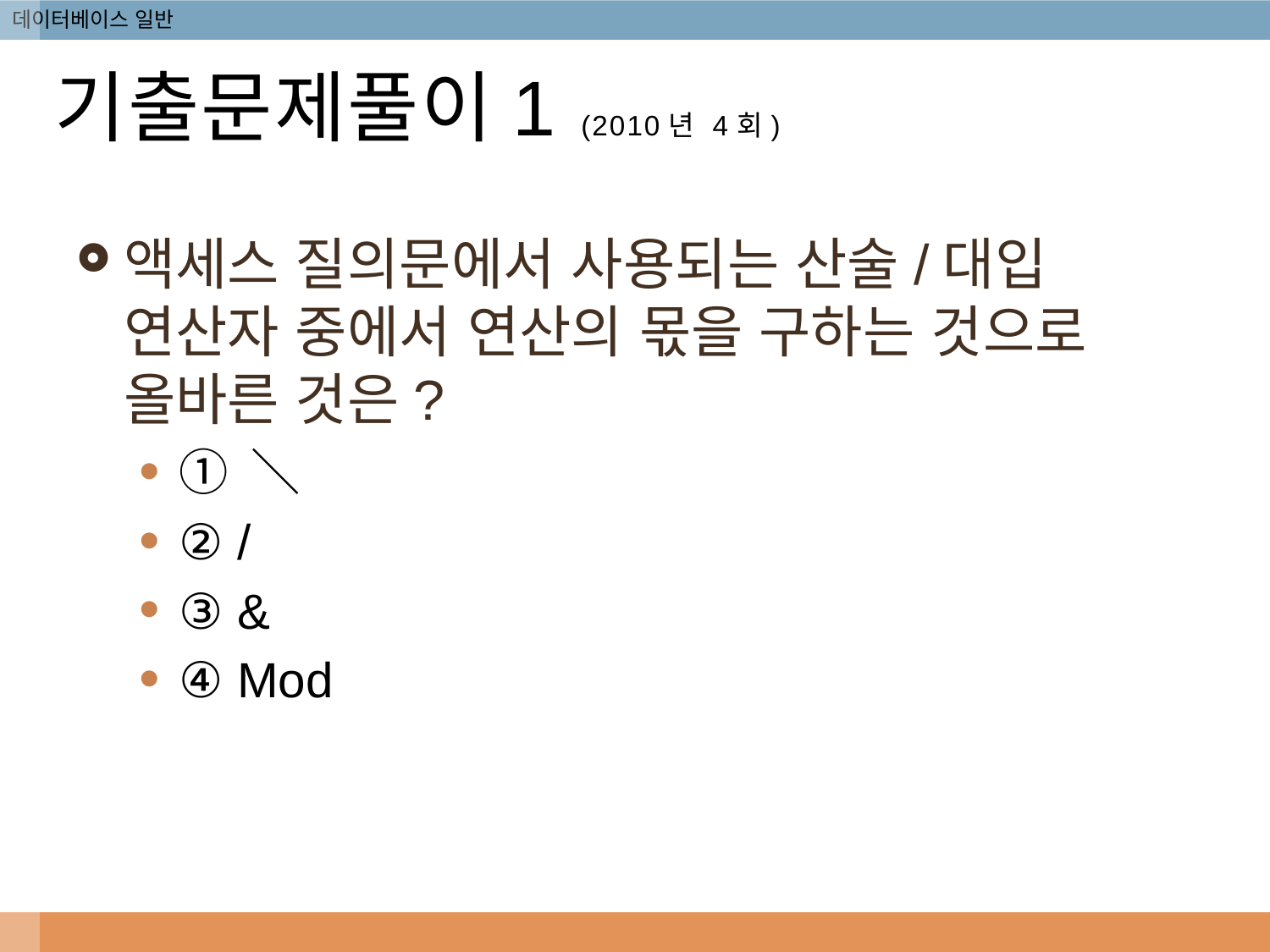

# 기출문제풀이1 (2010년 4회)
액세스 질의문에서 사용되는 산술/대입 연산자 중에서 연산의 몫을 구하는 것으로 올바른 것은?
① ＼
② /
③ &
④ Mod